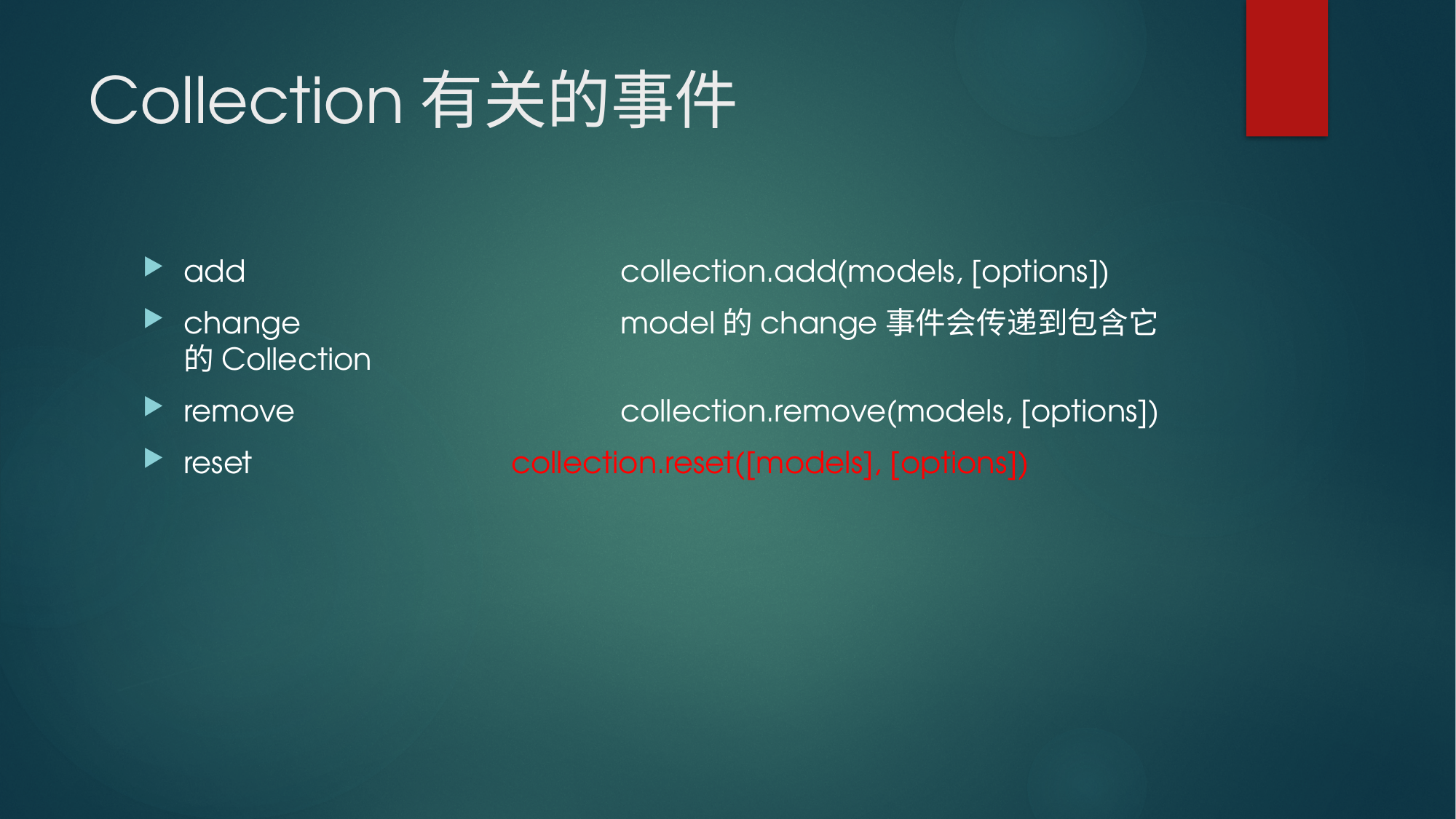

# Collection有关的事件
add				collection.add(models, [options])
change			model的change事件会传递到包含它的Collection
remove			collection.remove(models, [options])
reset			collection.reset([models], [options])